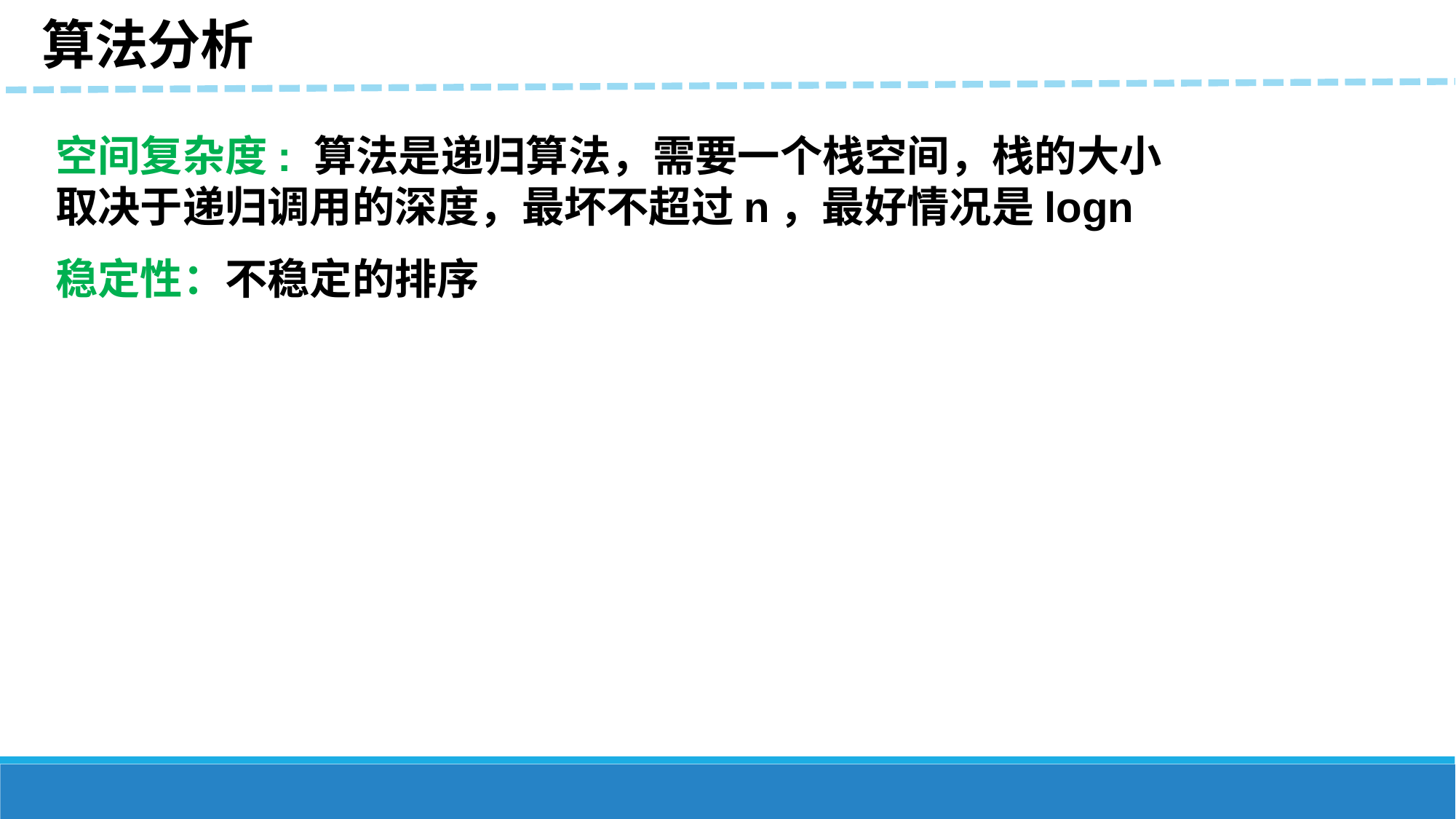

算法分析
空间复杂度: 算法是递归算法，需要一个栈空间，栈的大小取决于递归调用的深度，最坏不超过n，最好情况是logn
稳定性：不稳定的排序